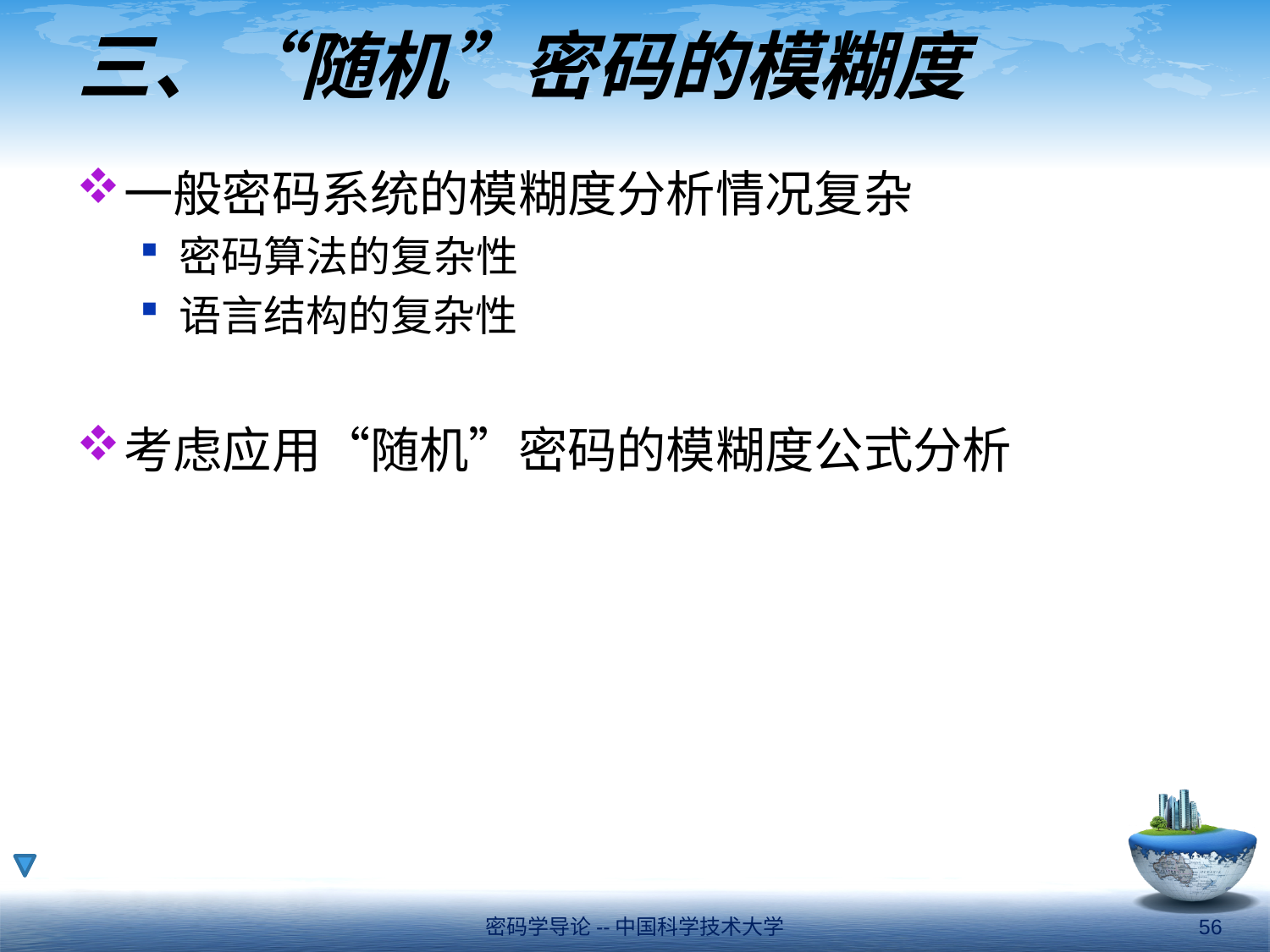

# 三、“随机”密码的模糊度
一般密码系统的模糊度分析情况复杂
密码算法的复杂性
语言结构的复杂性

考虑应用“随机”密码的模糊度公式分析

密码学导论--中国科学技术大学
56